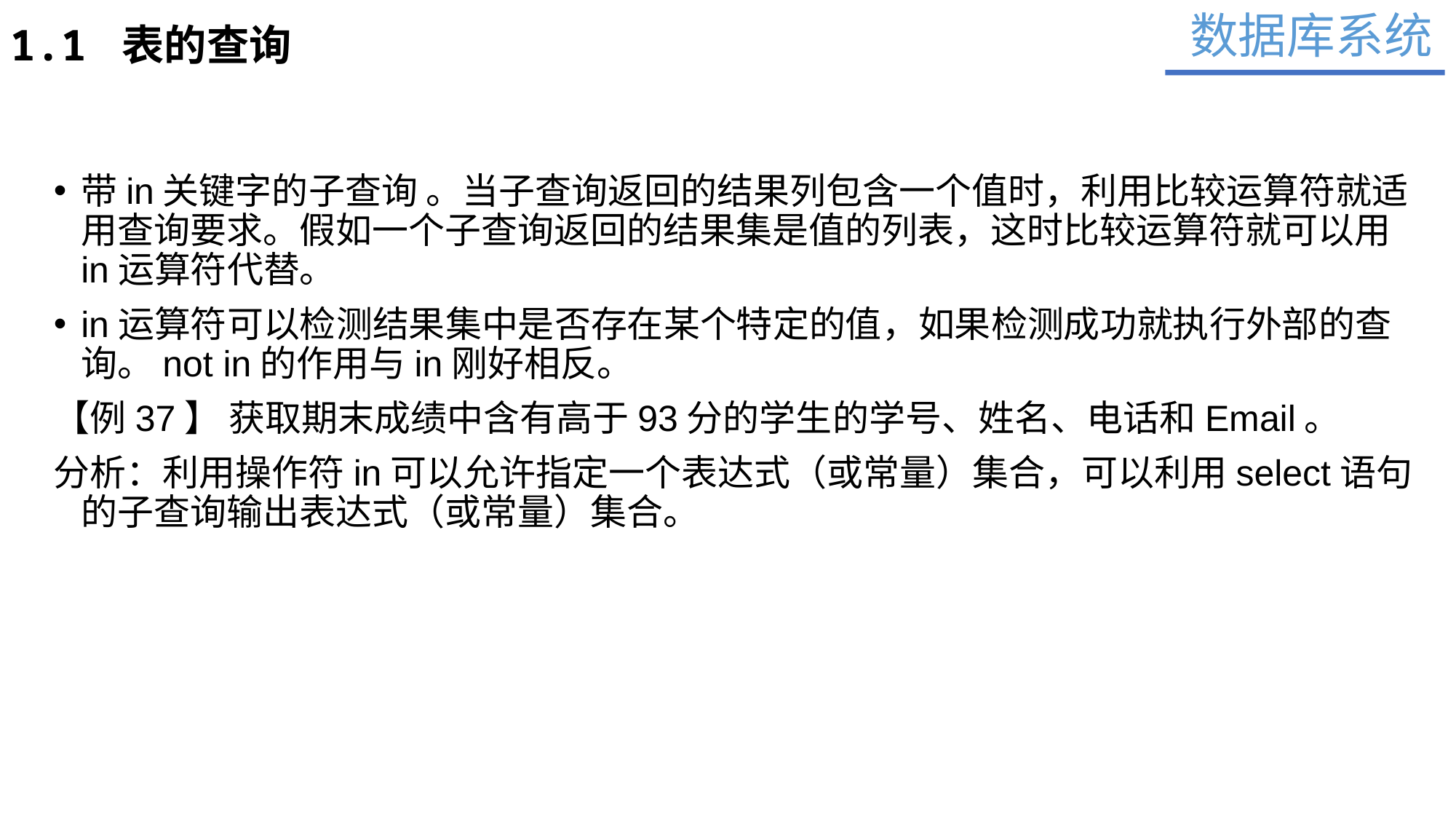

数据库系统
1.1 表的查询

带in关键字的子查询 。当子查询返回的结果列包含一个值时，利用比较运算符就适用查询要求。假如一个子查询返回的结果集是值的列表，这时比较运算符就可以用in运算符代替。
in运算符可以检测结果集中是否存在某个特定的值，如果检测成功就执行外部的查询。not in的作用与in刚好相反。
【例37】 获取期末成绩中含有高于93分的学生的学号、姓名、电话和Email。
分析：利用操作符in可以允许指定一个表达式（或常量）集合，可以利用select语句的子查询输出表达式（或常量）集合。